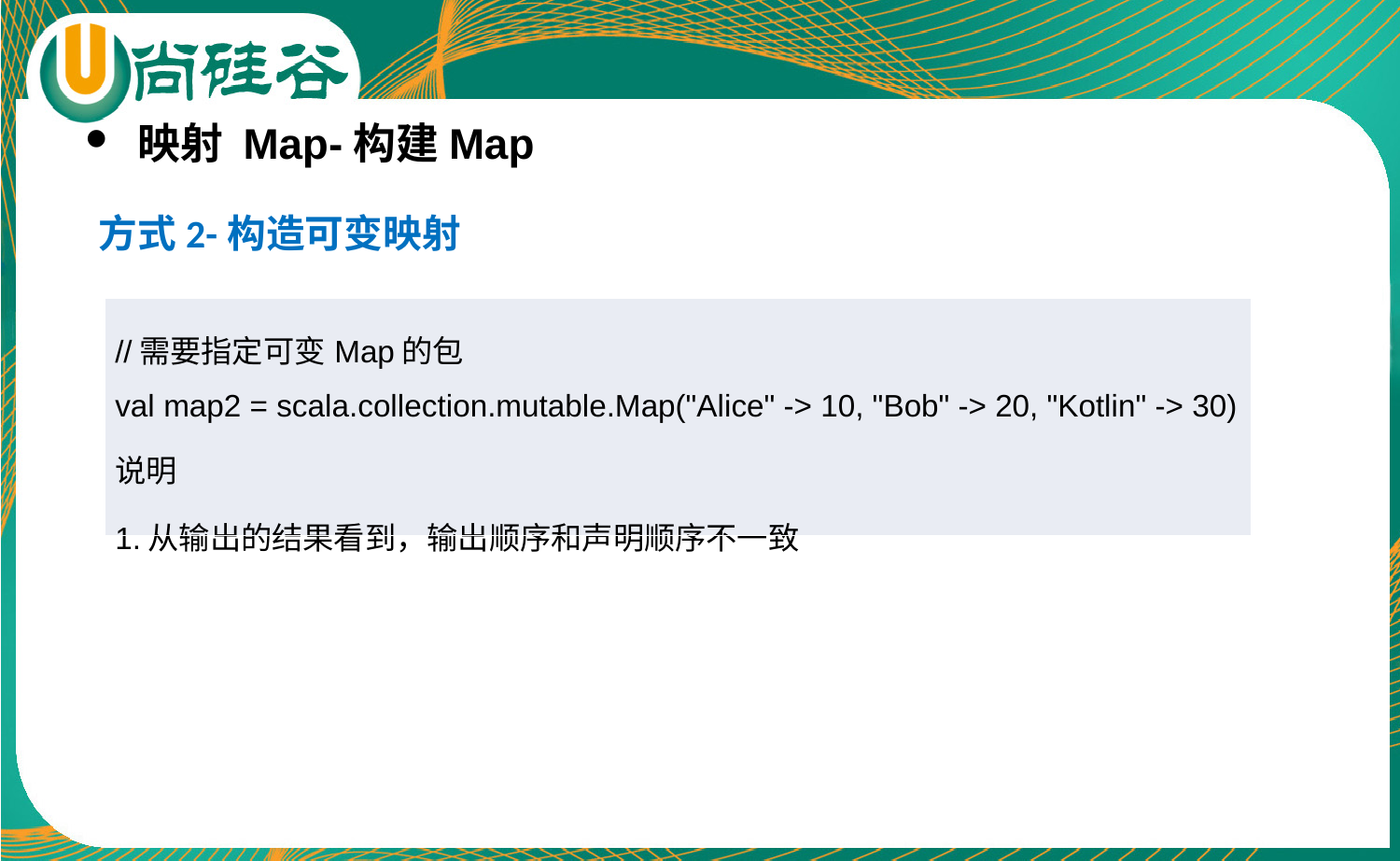

映射 Map-构建Map

方式2-构造可变映射

| //需要指定可变Map的包 val map2 = scala.collection.mutable.Map("Alice" -> 10, "Bob" -> 20, "Kotlin" -> 30) 说明 1.从输出的结果看到，输出顺序和声明顺序不一致 |
| --- |